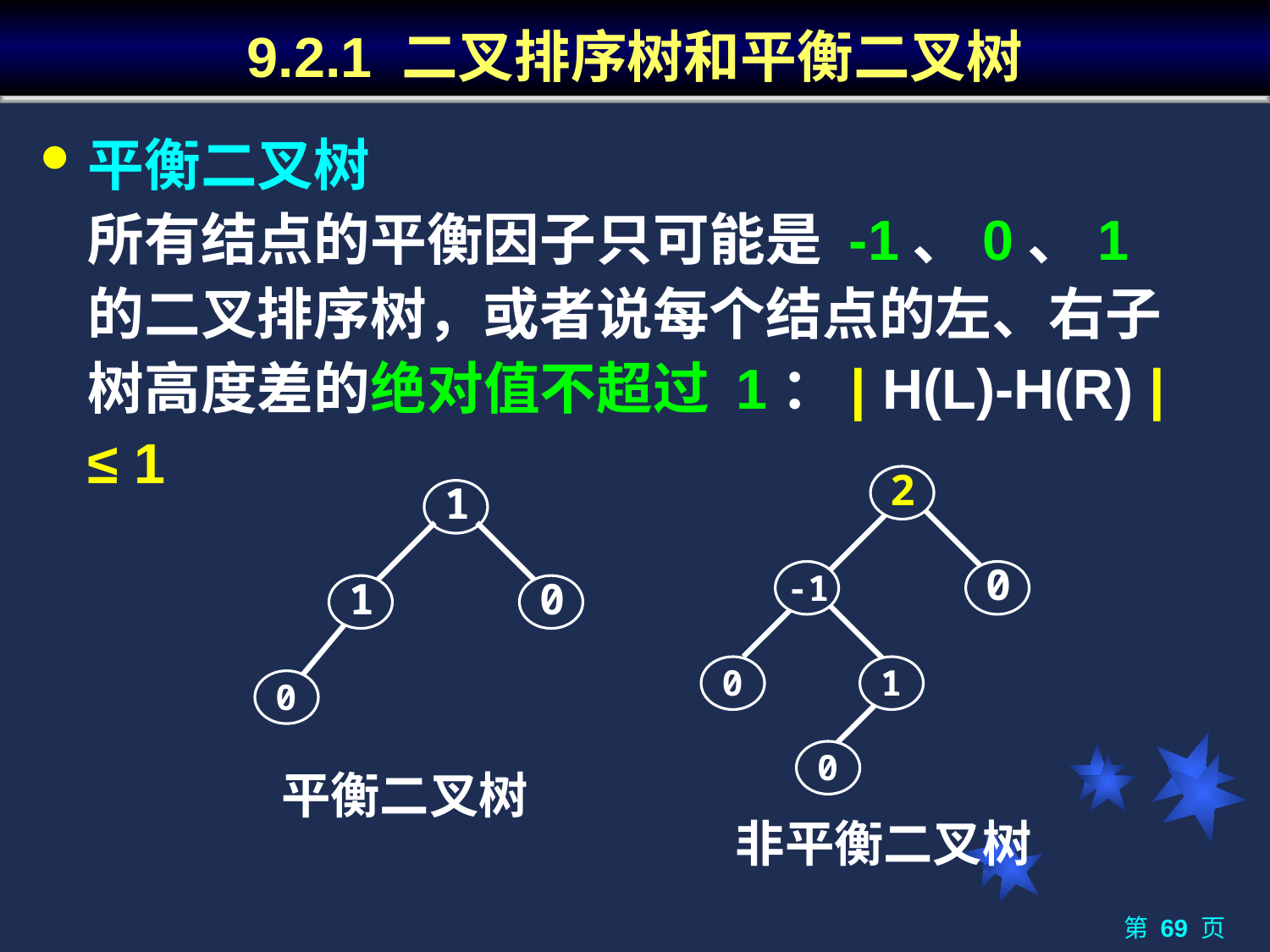

# 9.2.1 二叉排序树和平衡二叉树
平衡二叉树
	所有结点的平衡因子只可能是 -1、0、1 的二叉排序树，或者说每个结点的左、右子树高度差的绝对值不超过 1：| H(L)-H(R) | ≤ 1
2

1

0
-1
1
0
0
1
0
0
平衡二叉树
非平衡二叉树
第 69 页